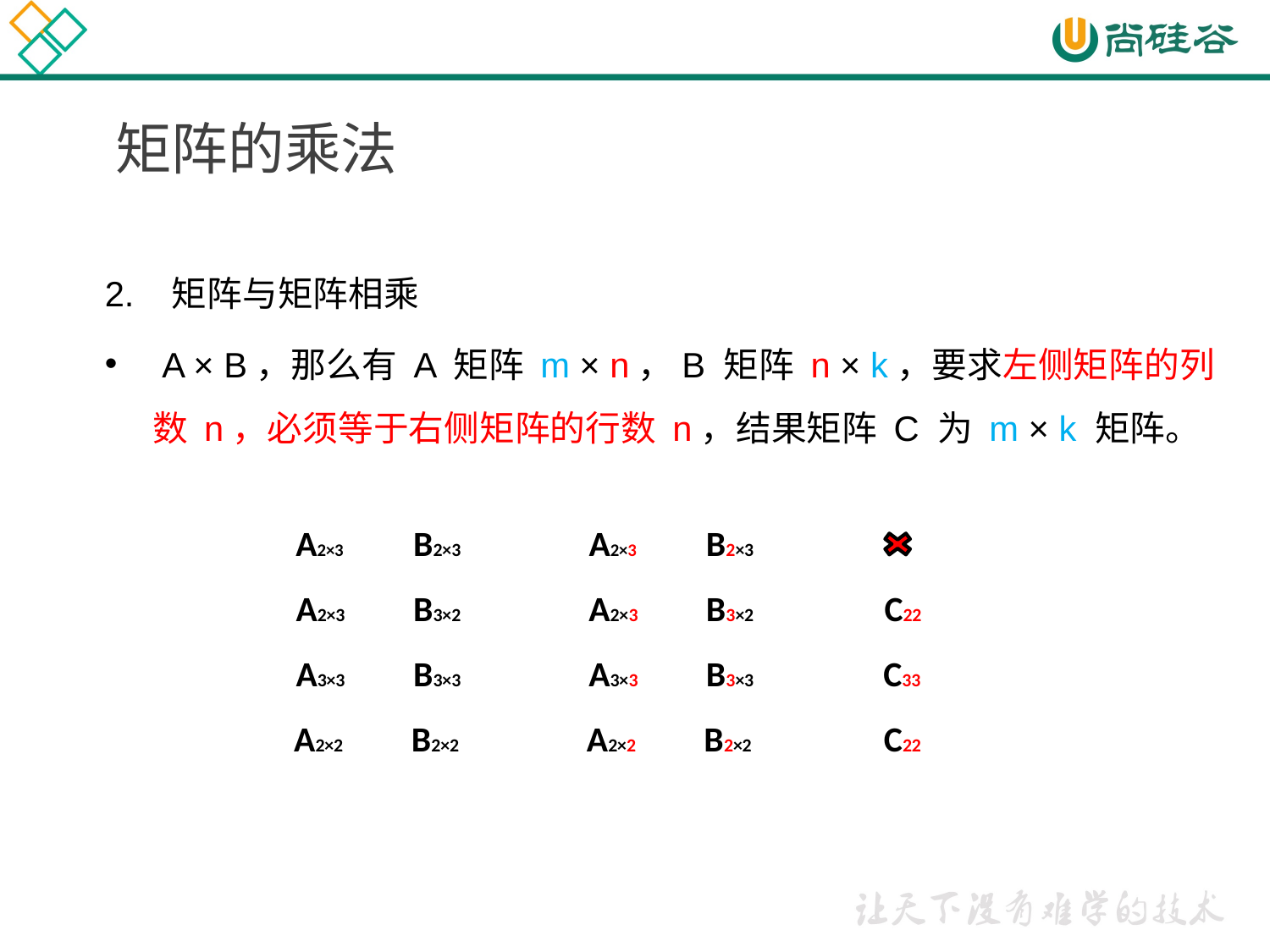

# 矩阵的乘法
2.   矩阵与矩阵相乘
 A × B，那么有 A 矩阵 m × n，B 矩阵 n × k，要求左侧矩阵的列数 n，必须等于右侧矩阵的行数 n，结果矩阵 C 为 m × k 矩阵。
    A2×3
    B2×3
    A2×3
    B2×3

    A2×3
    B3×2
    A2×3
    B3×2
    C22
    A3×3
    B3×3
    A3×3
    B3×3
   C33
    A2×2
    B2×2
    A2×2
    B2×2
   C22